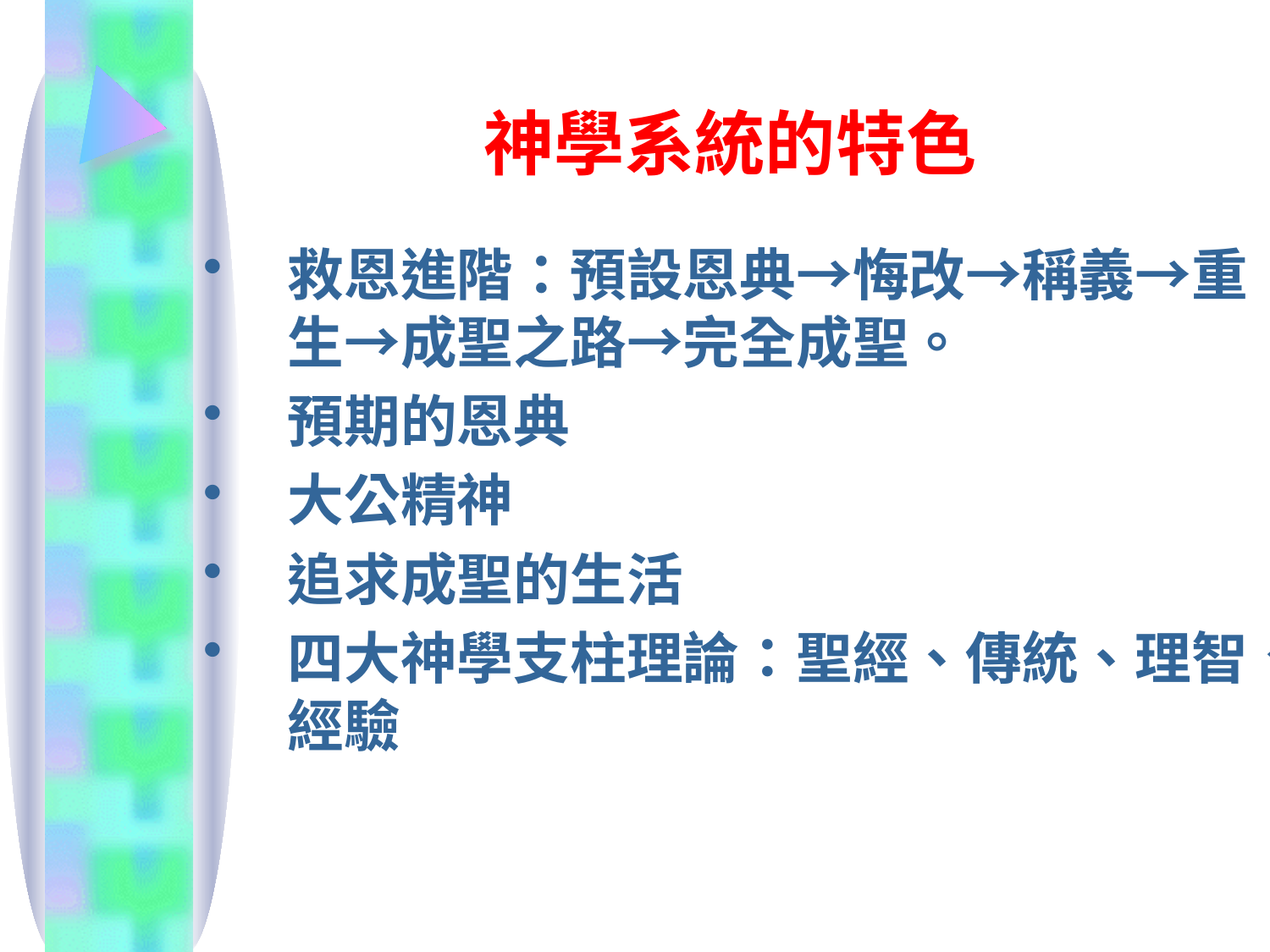

# 神學系統的特色
救恩進階：預設恩典→悔改→稱義→重生→成聖之路→完全成聖。
預期的恩典
大公精神
追求成聖的生活
四大神學支柱理論：聖經、傳統、理智、經驗